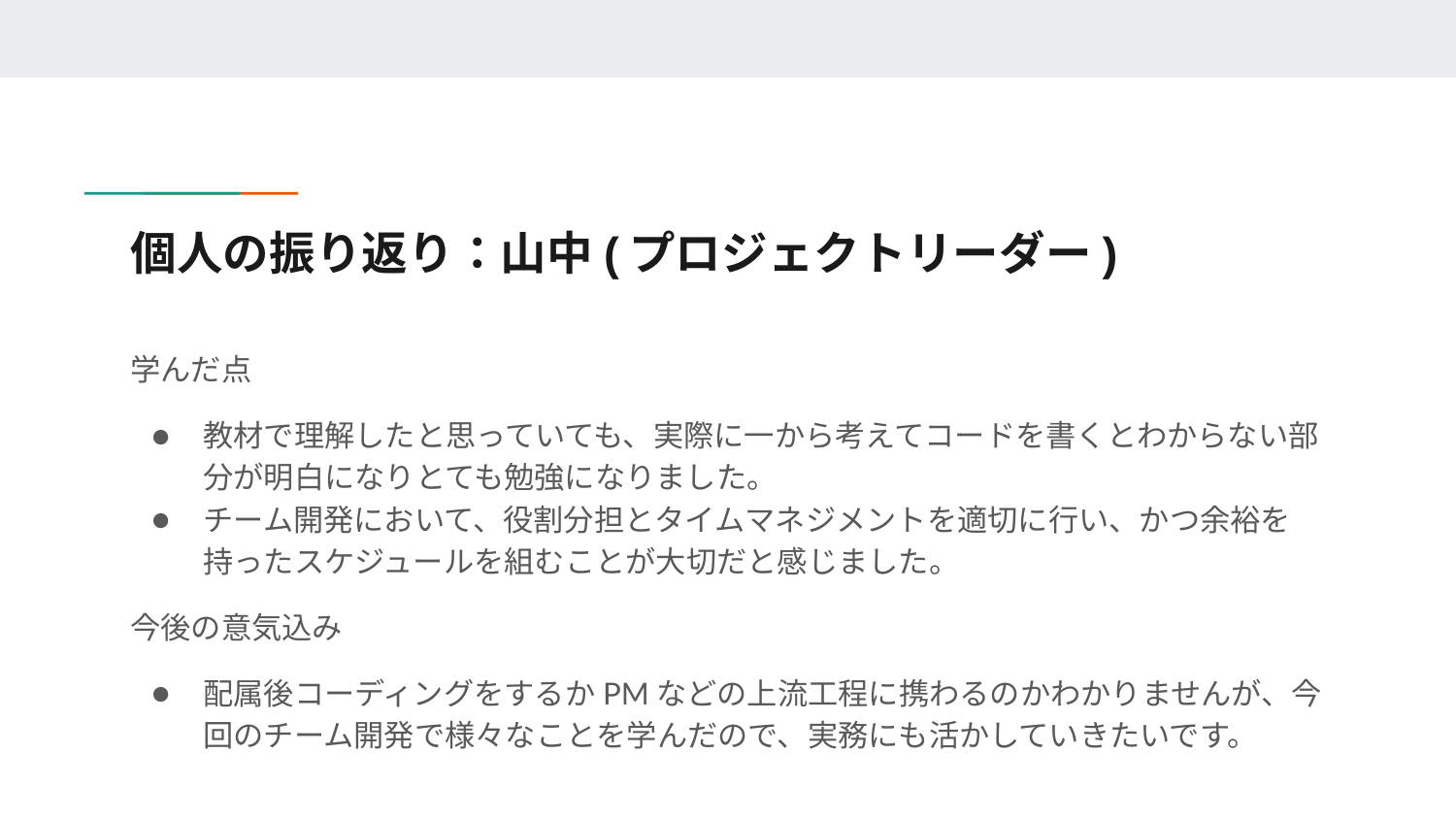

# 個人の振り返り：山中(プロジェクトリーダー)
学んだ点
教材で理解したと思っていても、実際に一から考えてコードを書くとわからない部分が明白になりとても勉強になりました。
チーム開発において、役割分担とタイムマネジメントを適切に行い、かつ余裕を持ったスケジュールを組むことが大切だと感じました。
今後の意気込み
配属後コーディングをするかPMなどの上流工程に携わるのかわかりませんが、今回のチーム開発で様々なことを学んだので、実務にも活かしていきたいです。